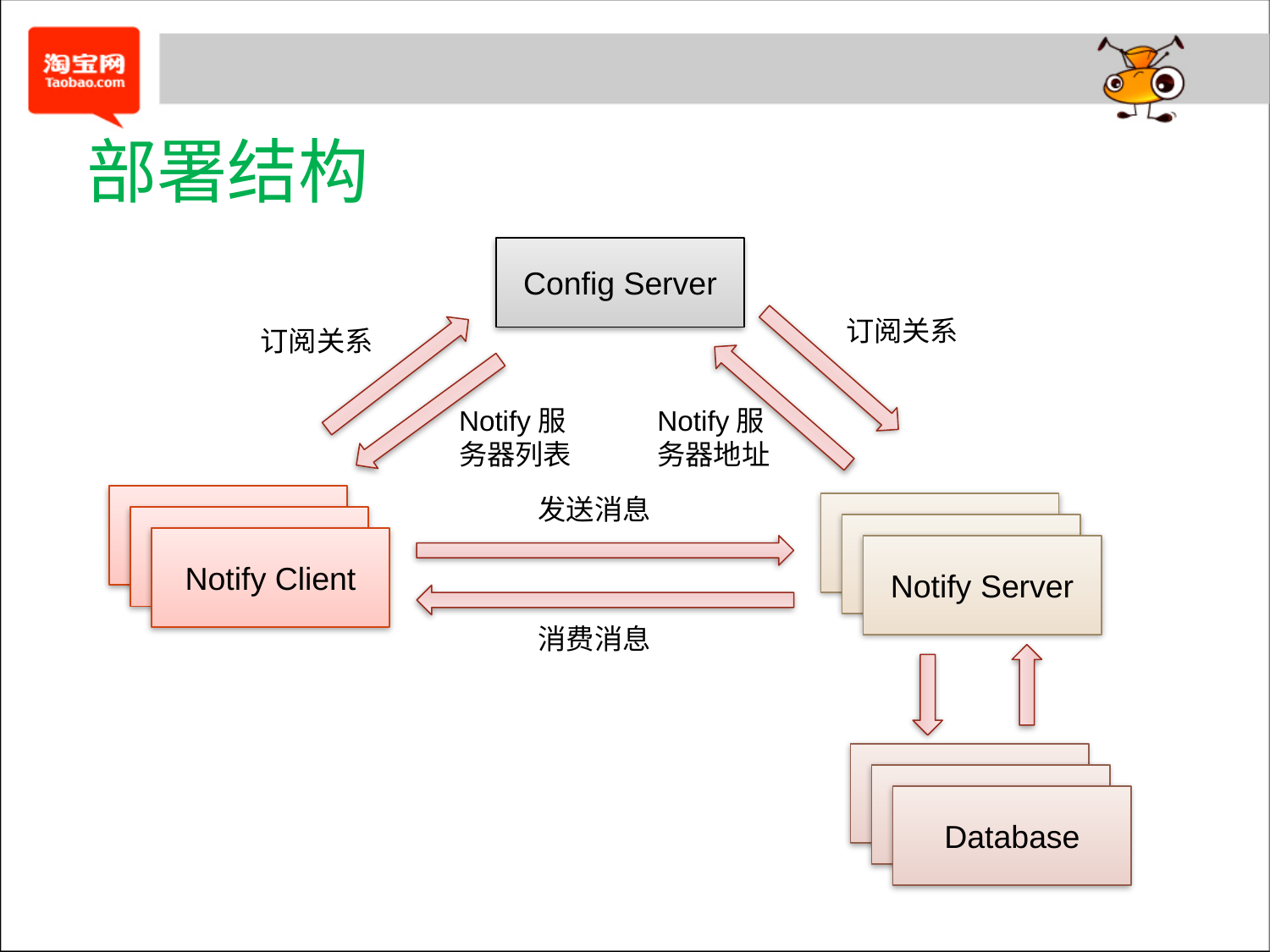

# 部署结构
Config Server
订阅关系
订阅关系

Notify服务器列表
Notify服务器地址

Notify使用者
发送消息
Notify Server
Notify使用者
Notify Server
Notify Client

Notify Server

消费消息

Database
Database
Database